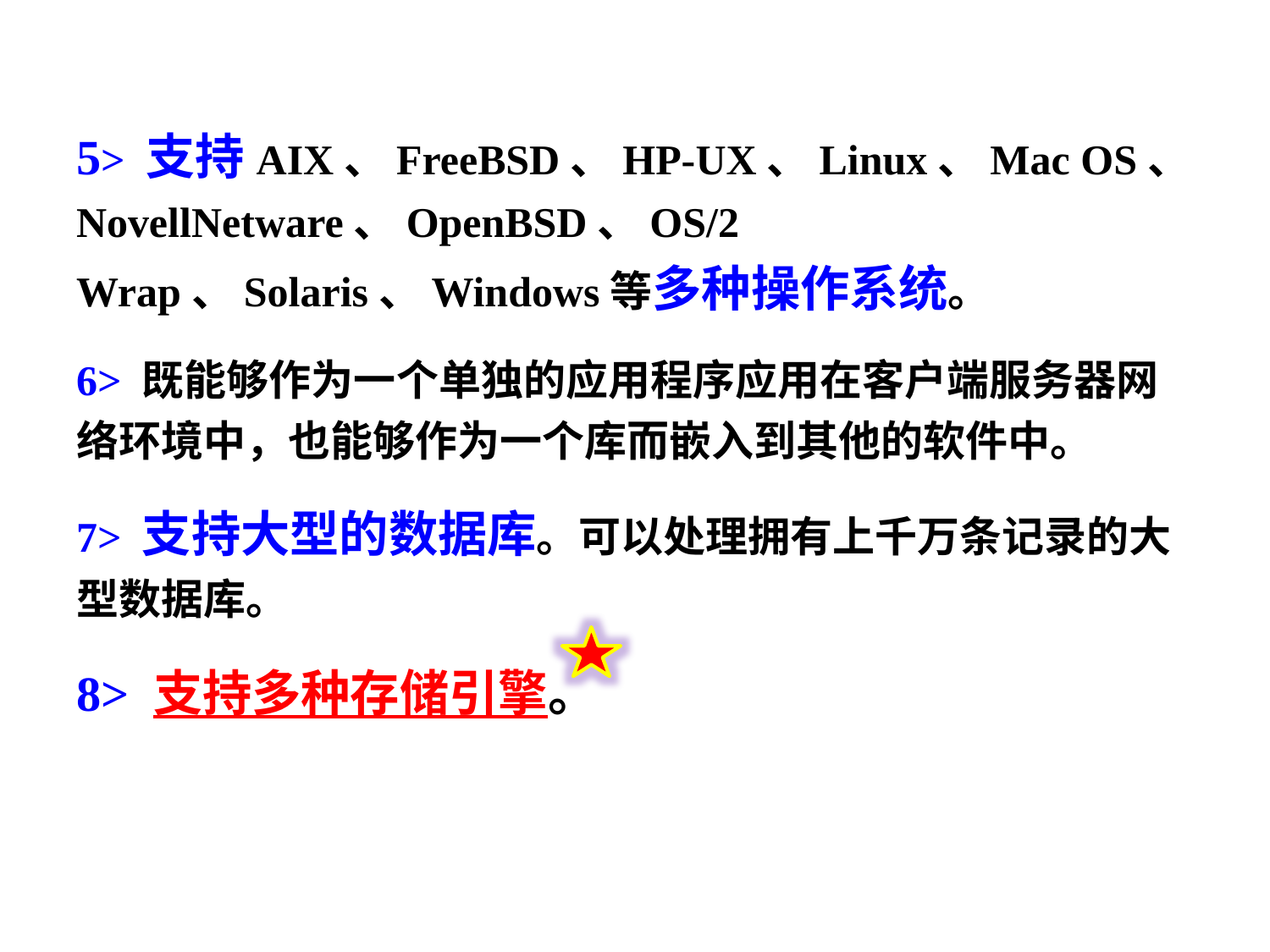

5> 支持AIX、FreeBSD、HP-UX、Linux、Mac OS、NovellNetware、OpenBSD、OS/2 Wrap、Solaris、Windows等多种操作系统。
6> 既能够作为一个单独的应用程序应用在客户端服务器网络环境中，也能够作为一个库而嵌入到其他的软件中。
7> 支持大型的数据库。可以处理拥有上千万条记录的大型数据库。
8> 支持多种存储引擎。